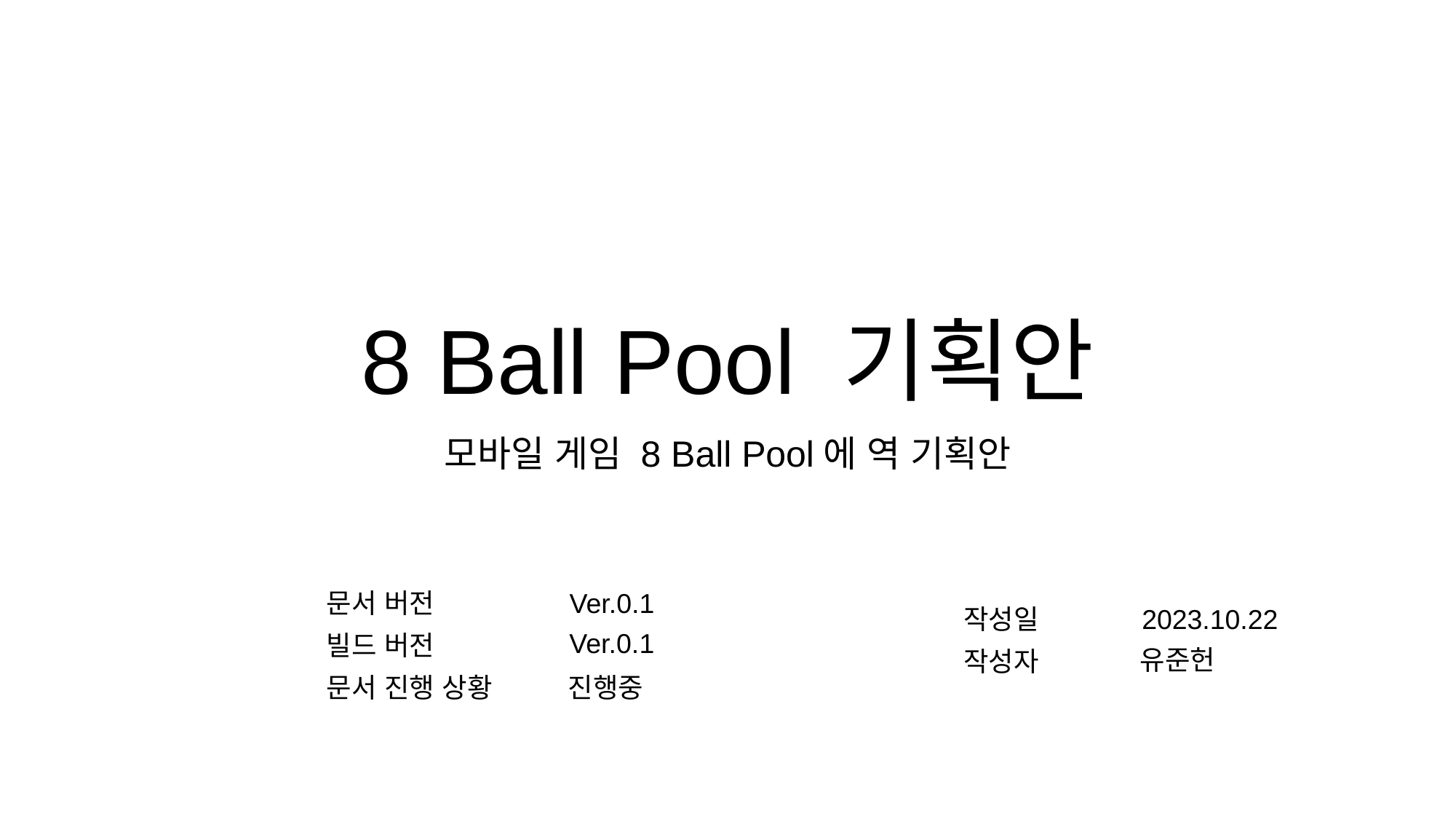

# 8 Ball Pool 기획안
모바일 게임 8 Ball Pool에 역 기획안
문서 버전
Ver.0.1
작성일
2023.10.22
Ver.0.1
빌드 버전

유준헌
작성자
문서 진행 상황

진행중